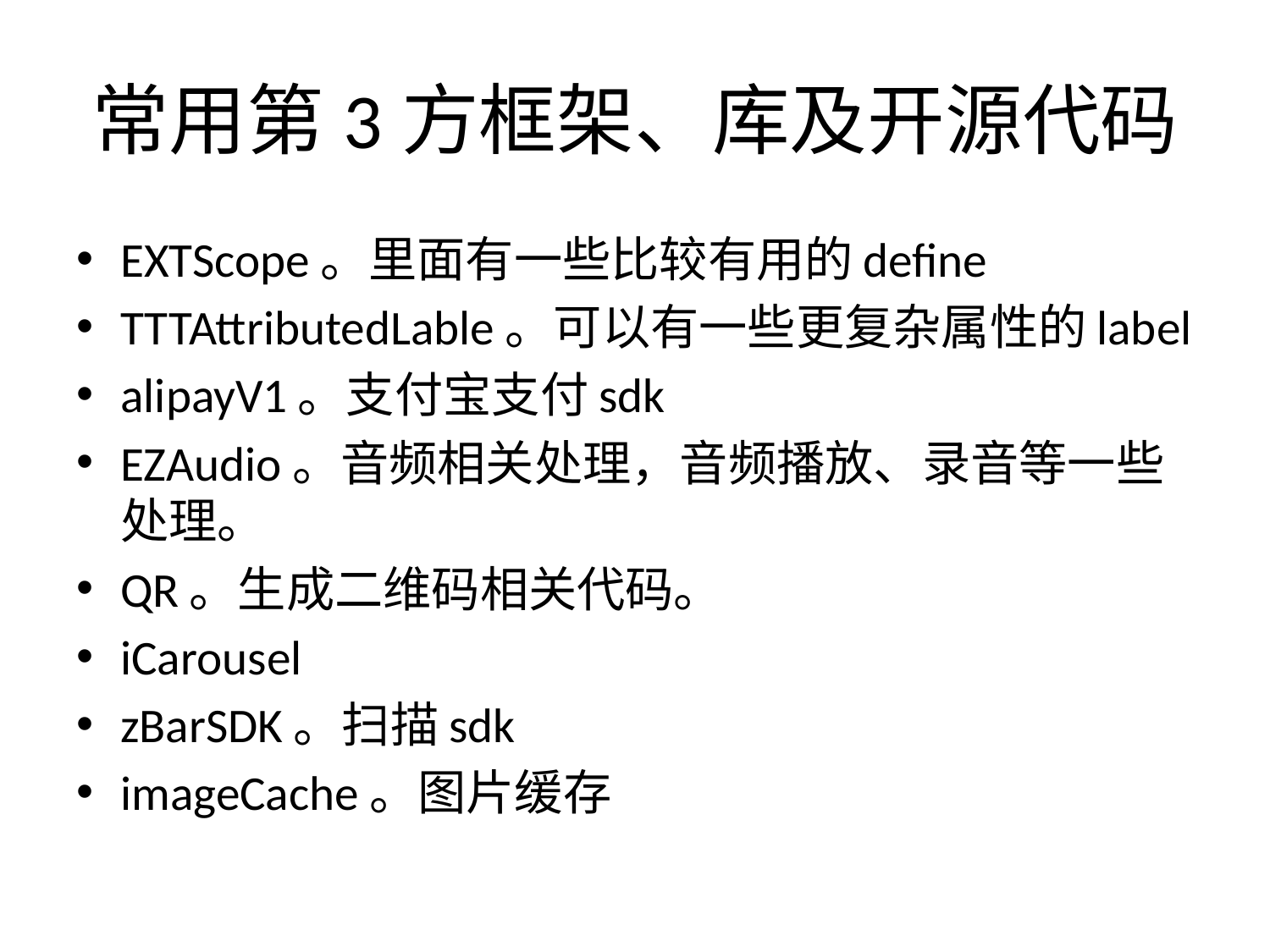

# 常用第3方框架、库及开源代码
EXTScope。里面有一些比较有用的define
TTTAttributedLable。可以有一些更复杂属性的label
alipayV1。支付宝支付sdk
EZAudio。音频相关处理，音频播放、录音等一些处理。
QR。生成二维码相关代码。
iCarousel
zBarSDK。扫描sdk
imageCache。图片缓存